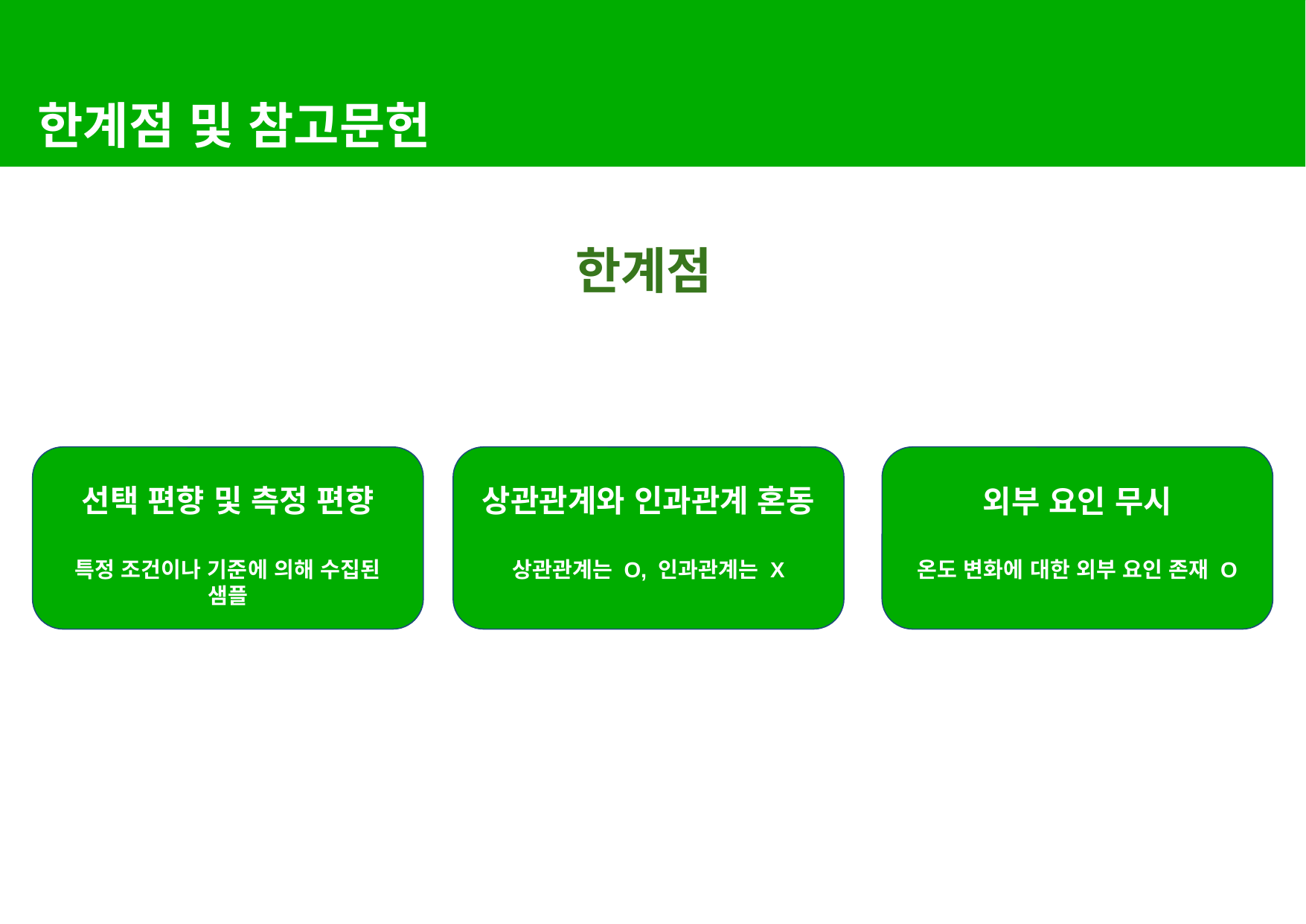

한계점 및 참고문헌
한계점

상관관계와 인과관계 혼동
상관관계는 O, 인과관계는 X
선택 편향 및 측정 편향
특정 조건이나 기준에 의해 수집된 샘플
외부 요인 무시
온도 변화에 대한 외부 요인 존재 O